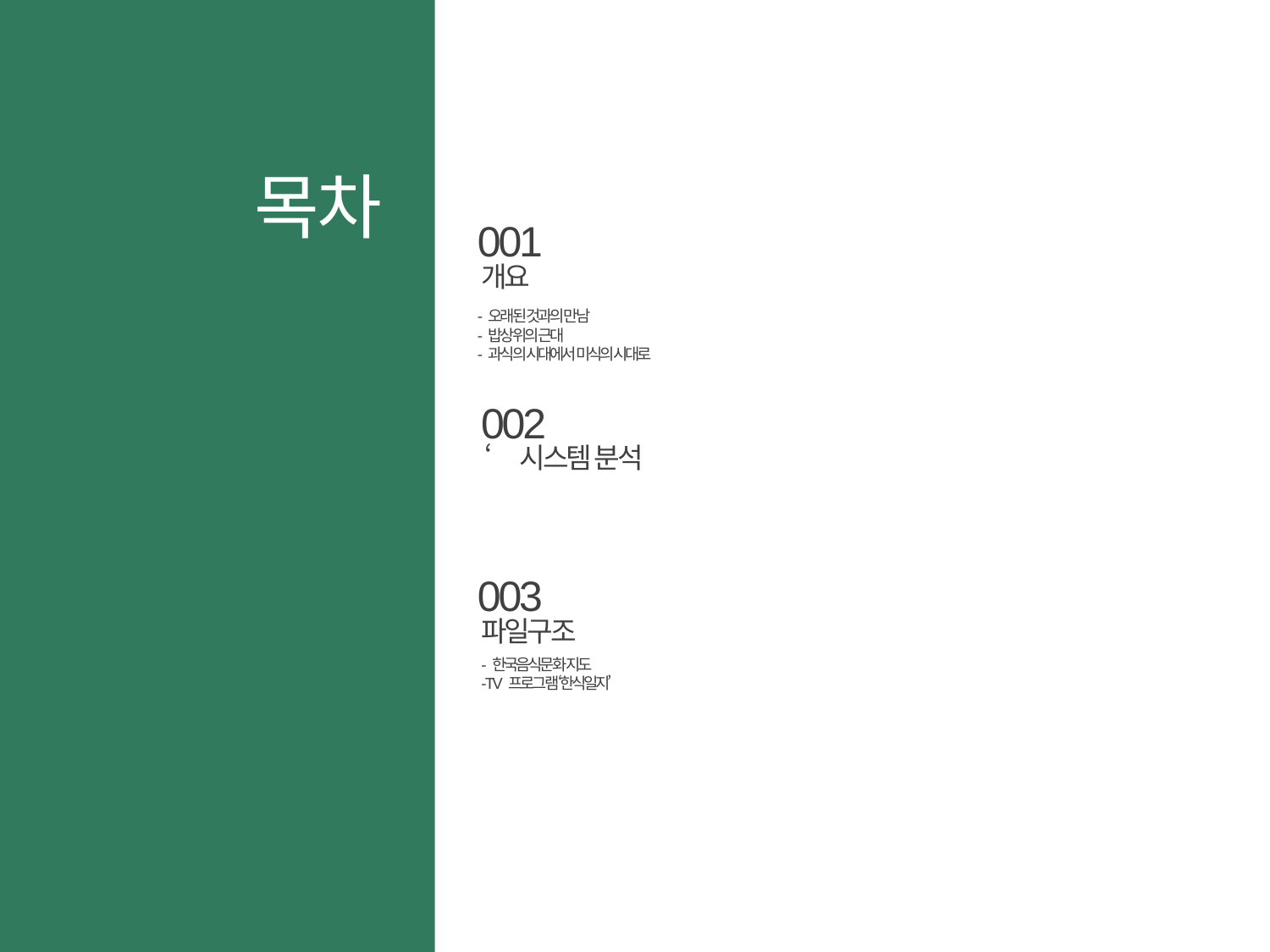

목차
001
개요
- 오래된 것과의 만남
- 밥상위의 근대
- 과식의 시대에서 미식의 시대로
002
‘시스템 분석
003
파일구조
- 한국음식문화 지도
- TV 프로그램 ‘한식일지’